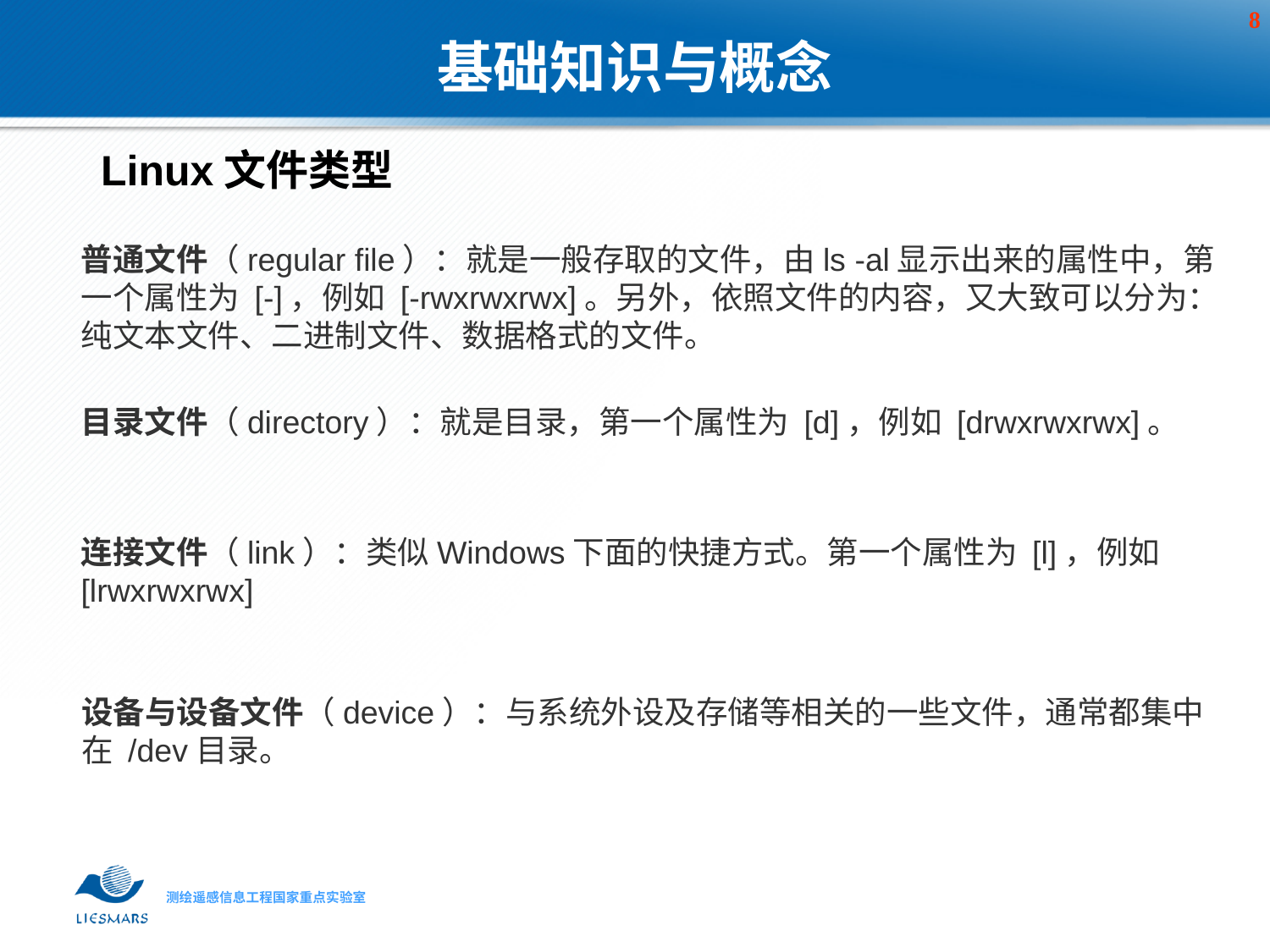

基础知识与概念
Linux文件类型
普通文件（regular file）：就是一般存取的文件，由ls -al显示出来的属性中，第一个属性为 [-]，例如 [-rwxrwxrwx]。另外，依照文件的内容，又大致可以分为：纯文本文件、二进制文件、数据格式的文件。
目录文件（directory）：就是目录，第一个属性为 [d]，例如 [drwxrwxrwx]。
连接文件（link）：类似Windows下面的快捷方式。第一个属性为 [l]，例如 [lrwxrwxrwx]
设备与设备文件（device）：与系统外设及存储等相关的一些文件，通常都集中在 /dev目录。